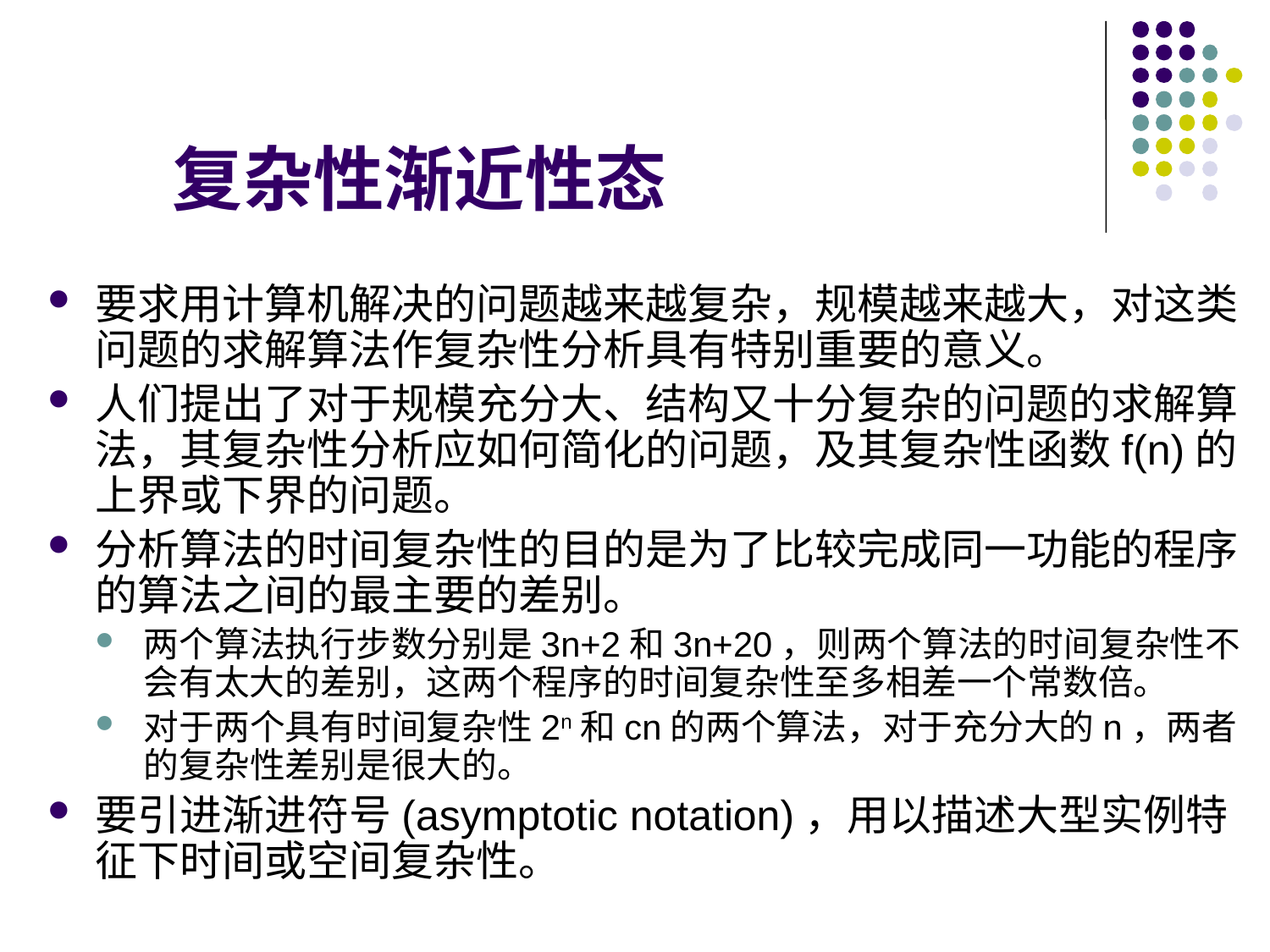

复杂性渐近性态
要求用计算机解决的问题越来越复杂，规模越来越大，对这类问题的求解算法作复杂性分析具有特别重要的意义。
人们提出了对于规模充分大、结构又十分复杂的问题的求解算法，其复杂性分析应如何简化的问题，及其复杂性函数f(n)的上界或下界的问题。
分析算法的时间复杂性的目的是为了比较完成同一功能的程序的算法之间的最主要的差别。
两个算法执行步数分别是3n+2和3n+20，则两个算法的时间复杂性不会有太大的差别，这两个程序的时间复杂性至多相差一个常数倍。
对于两个具有时间复杂性2n和cn的两个算法，对于充分大的n，两者的复杂性差别是很大的。
要引进渐进符号(asymptotic notation)，用以描述大型实例特征下时间或空间复杂性。